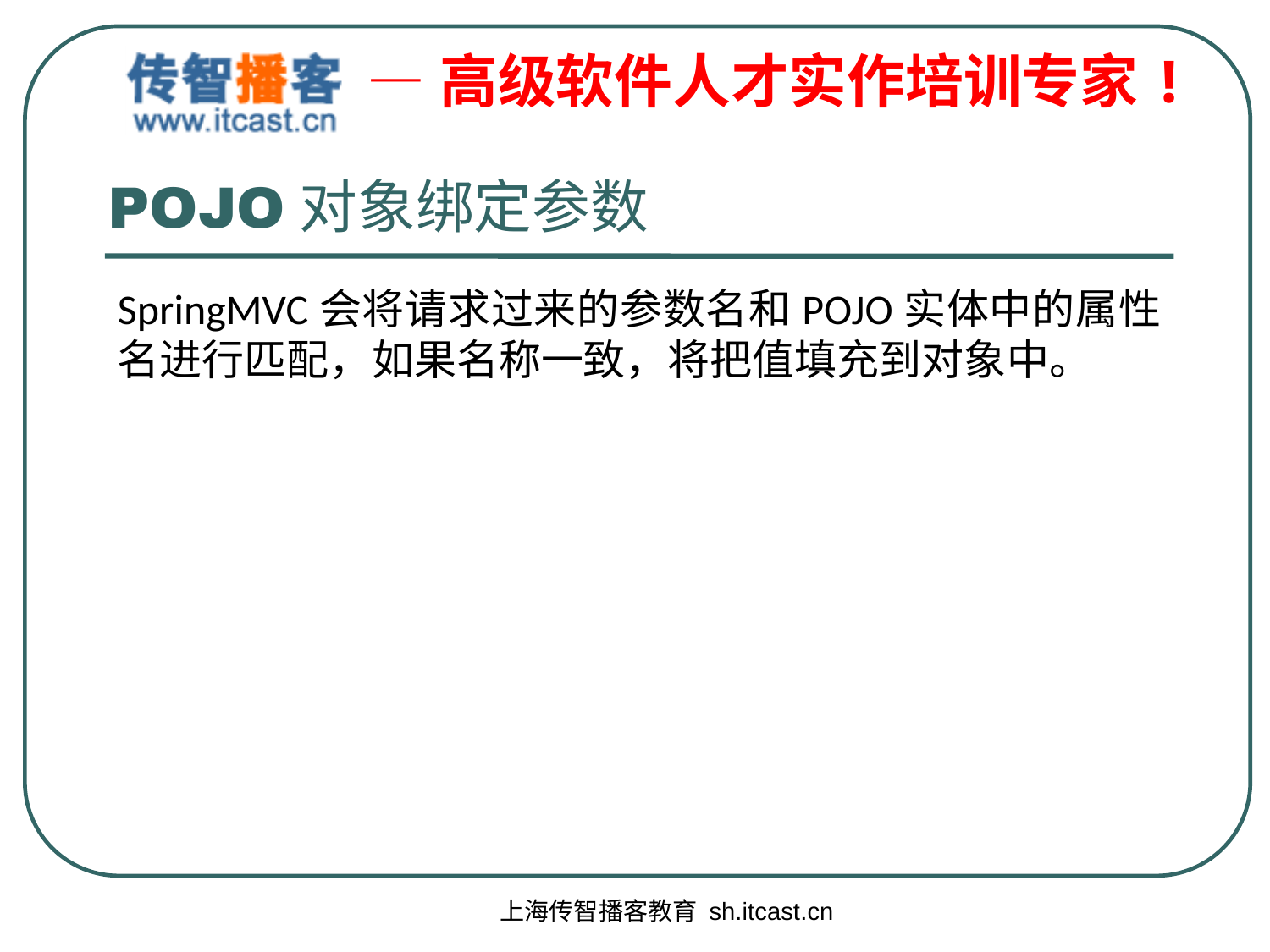

# POJO对象绑定参数
SpringMVC会将请求过来的参数名和POJO实体中的属性名进行匹配，如果名称一致，将把值填充到对象中。

上海传智播客教育 sh.itcast.cn